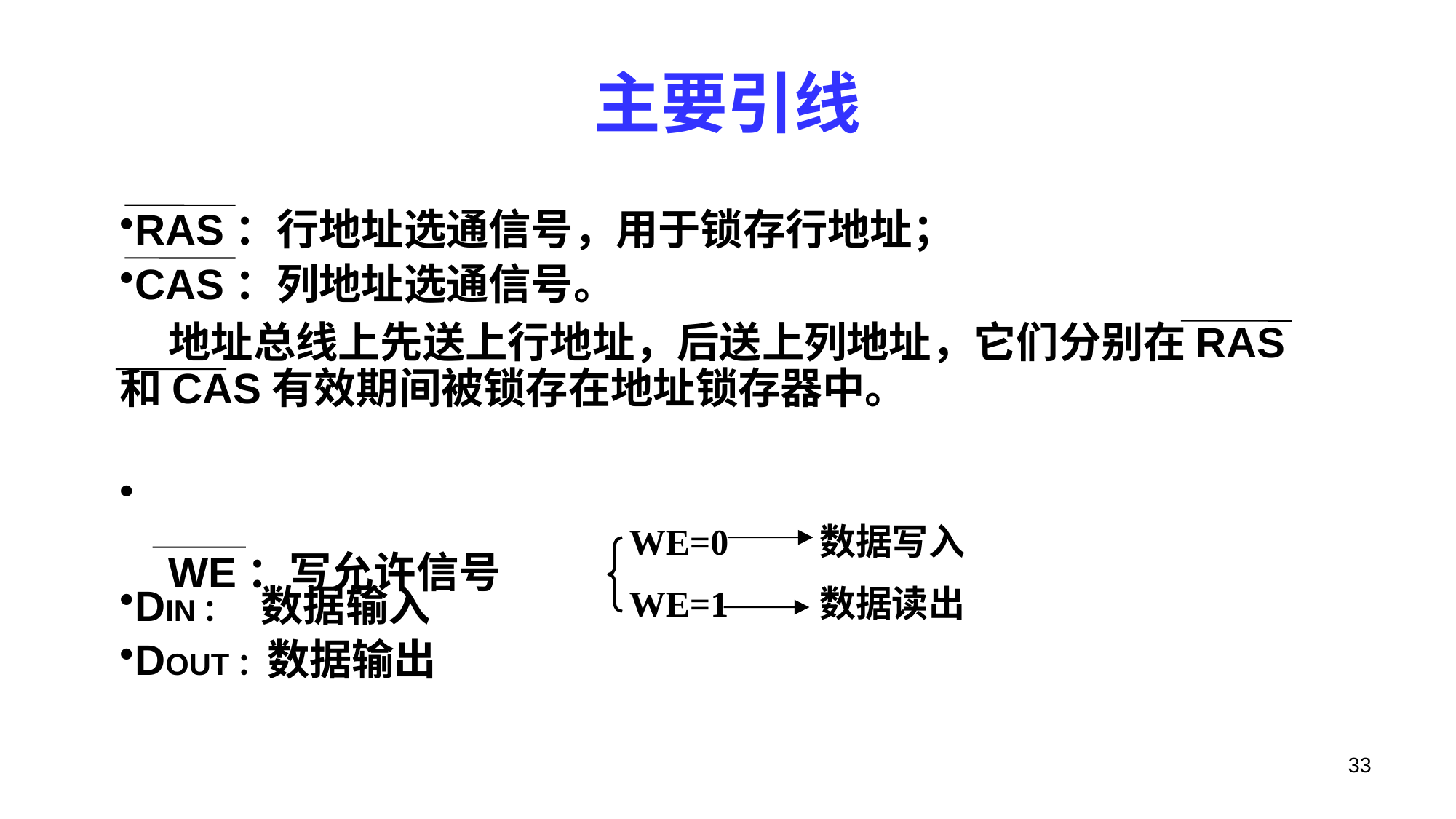

# 主要引线
RAS：行地址选通信号，用于锁存行地址；
CAS：列地址选通信号。
    地址总线上先送上行地址，后送上列地址，它们分别在RAS和CAS有效期间被锁存在地址锁存器中。

DIN：    数据输入
DOUT：数据输出

WE=0         数据写入
WE=1         数据读出

WE：写允许信号

33